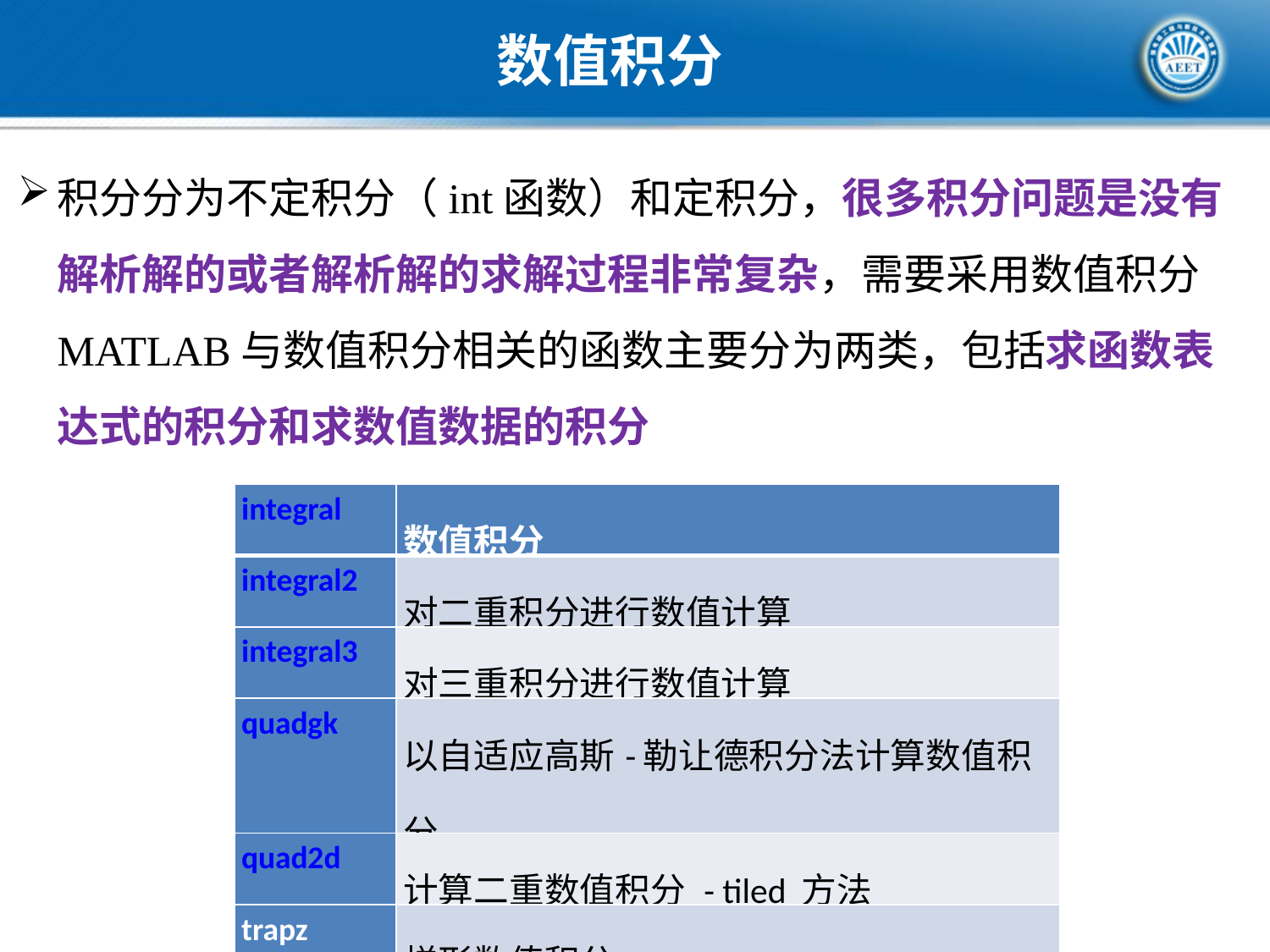

数值积分
积分分为不定积分（int函数）和定积分，很多积分问题是没有解析解的或者解析解的求解过程非常复杂，需要采用数值积分MATLAB与数值积分相关的函数主要分为两类，包括求函数表达式的积分和求数值数据的积分
| integral | 数值积分 |
| --- | --- |
| integral2 | 对二重积分进行数值计算 |
| integral3 | 对三重积分进行数值计算 |
| quadgk | 以自适应高斯-勒让德积分法计算数值积分 |
| quad2d | 计算二重数值积分 - tiled 方法 |
| trapz | 梯形数值积分 |